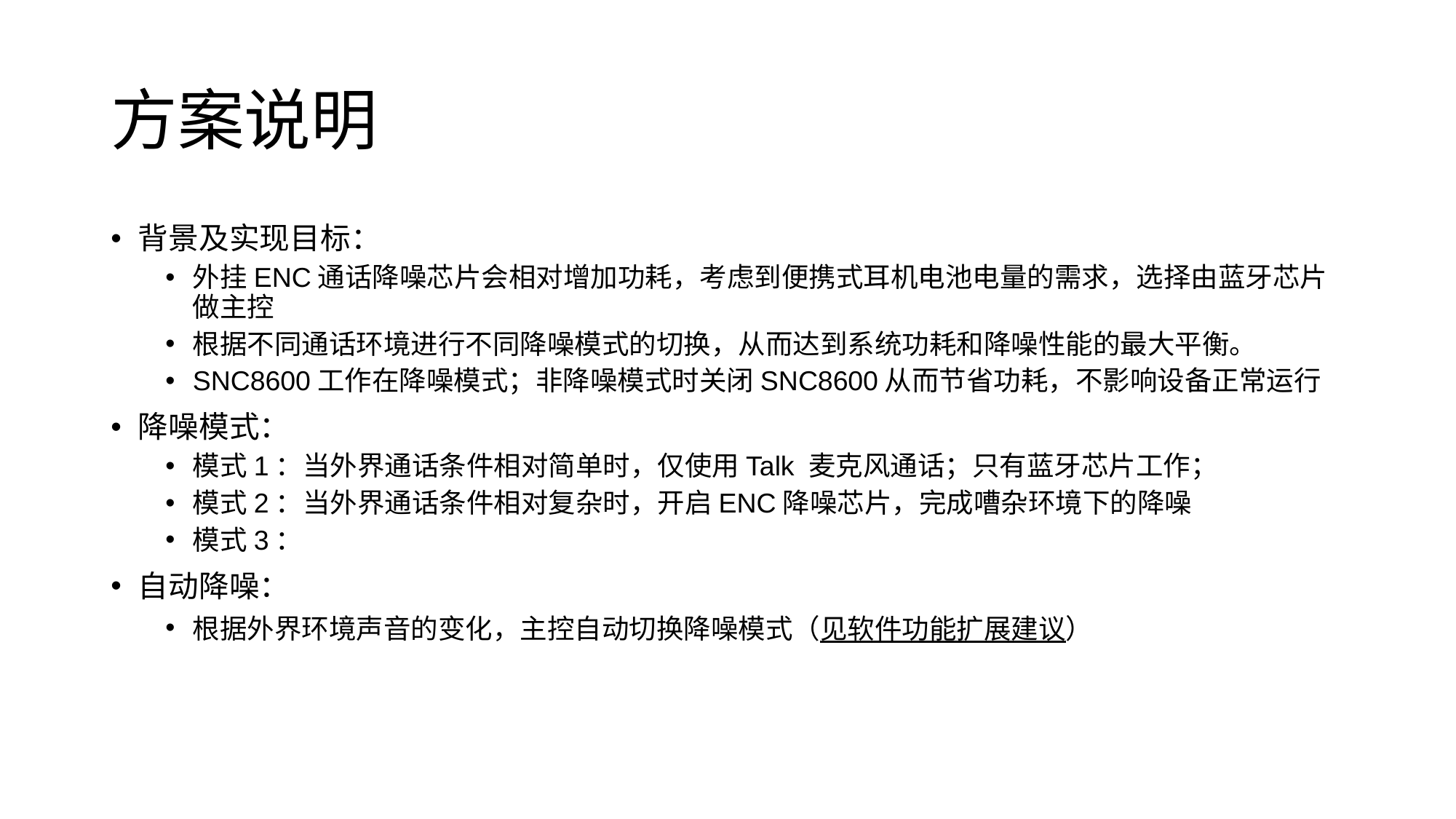

# 方案说明
背景及实现目标：
外挂ENC通话降噪芯片会相对增加功耗，考虑到便携式耳机电池电量的需求，选择由蓝牙芯片做主控
根据不同通话环境进行不同降噪模式的切换，从而达到系统功耗和降噪性能的最大平衡。
SNC8600工作在降噪模式；非降噪模式时关闭SNC8600从而节省功耗，不影响设备正常运行
降噪模式：
模式1：当外界通话条件相对简单时，仅使用Talk 麦克风通话；只有蓝牙芯片工作；
模式2：当外界通话条件相对复杂时，开启ENC降噪芯片，完成嘈杂环境下的降噪
模式3：
自动降噪：
根据外界环境声音的变化，主控自动切换降噪模式（见软件功能扩展建议）